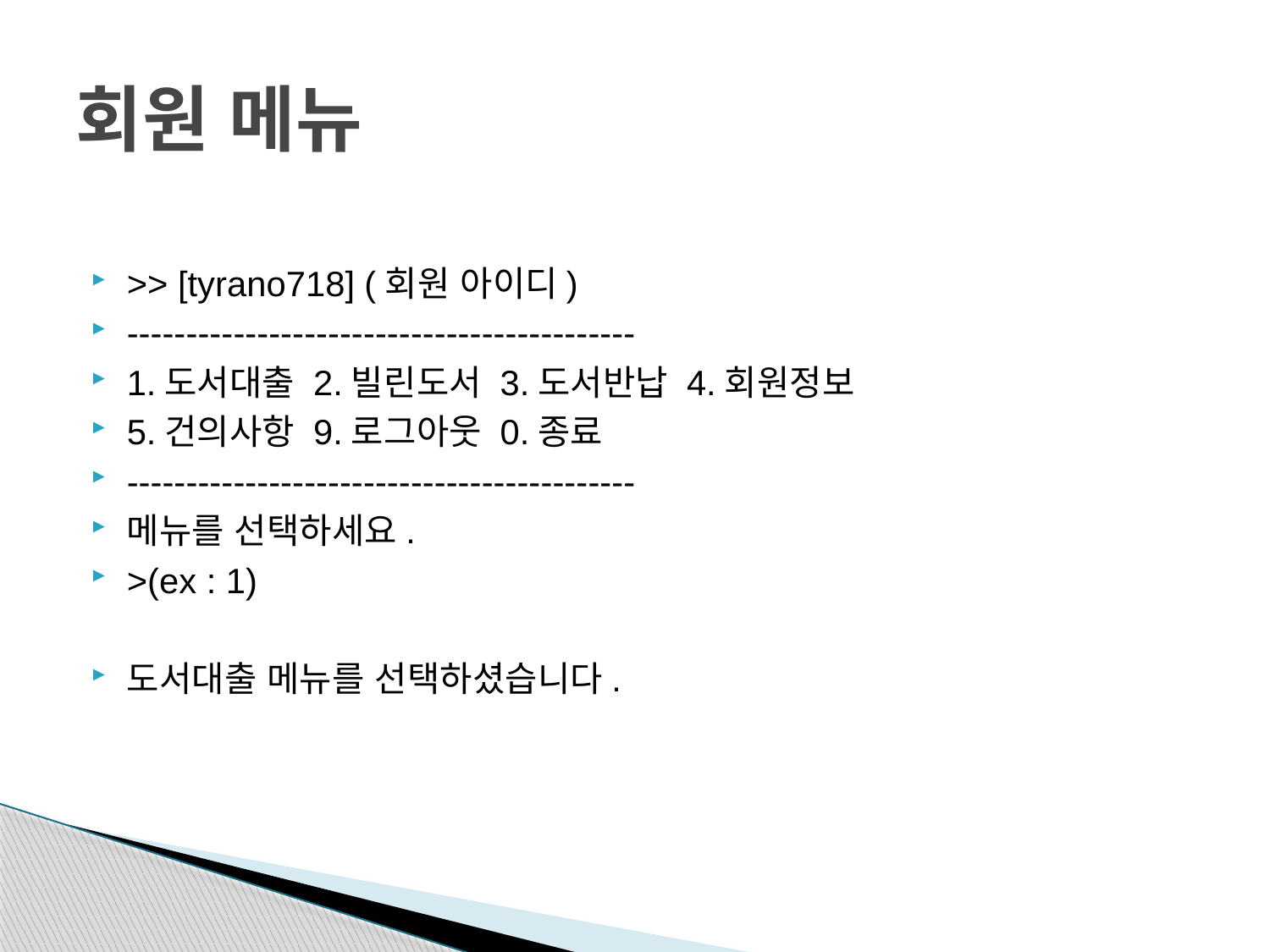

# 회원 메뉴

>> [tyrano718] (회원 아이디)
-------------------------------------------
1.도서대출 2.빌린도서 3.도서반납 4.회원정보
5.건의사항 9.로그아웃 0.종료
-------------------------------------------
메뉴를 선택하세요.
>(ex : 1)

도서대출 메뉴를 선택하셨습니다.